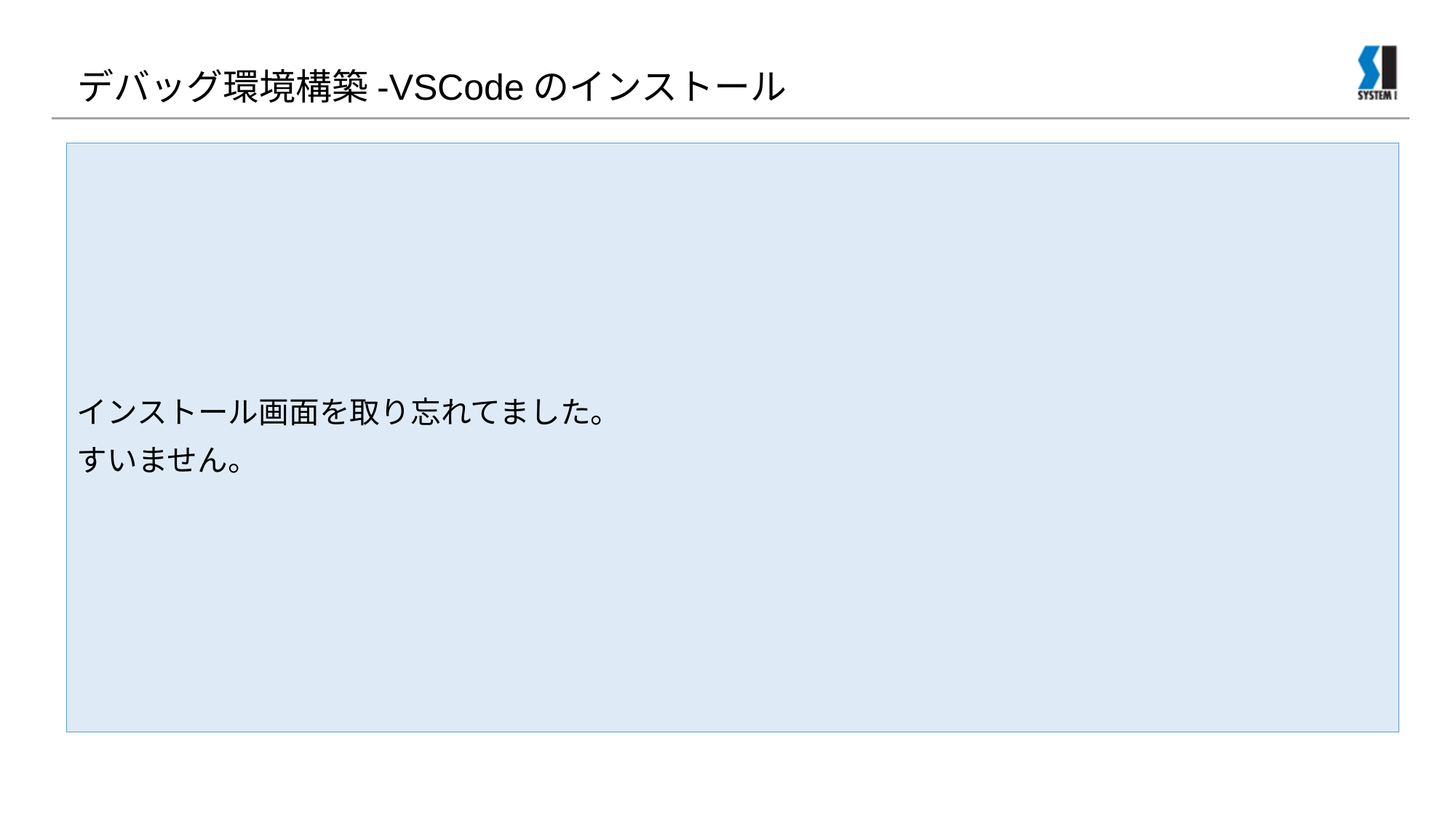

# デバッグ環境構築-VSCodeのインストール
インストール画面を取り忘れてました。
すいません。